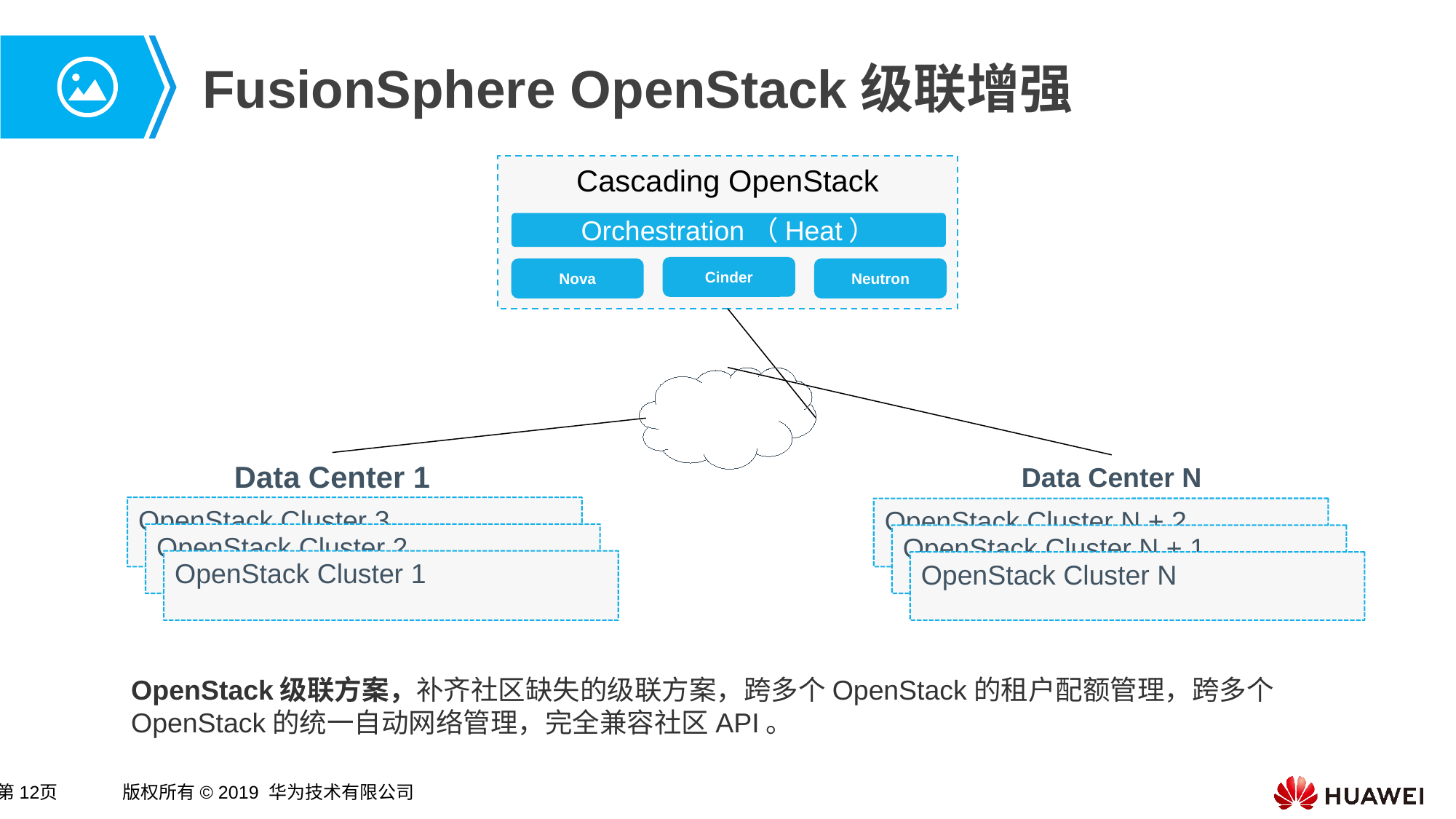

# FusionSphere OpenStack级联增强
Cascading OpenStack
Orchestration（Heat）
Cinder
Nova
Neutron

Data Center 1
Data Center N
OpenStack Cluster 3
OpenStack Cluster N + 2
OpenStack Cluster 2
OpenStack Cluster N + 1
OpenStack Cluster 1
OpenStack Cluster N
OpenStack级联方案，补齐社区缺失的级联方案，跨多个OpenStack的租户配额管理，跨多个OpenStack的统一自动网络管理，完全兼容社区API。